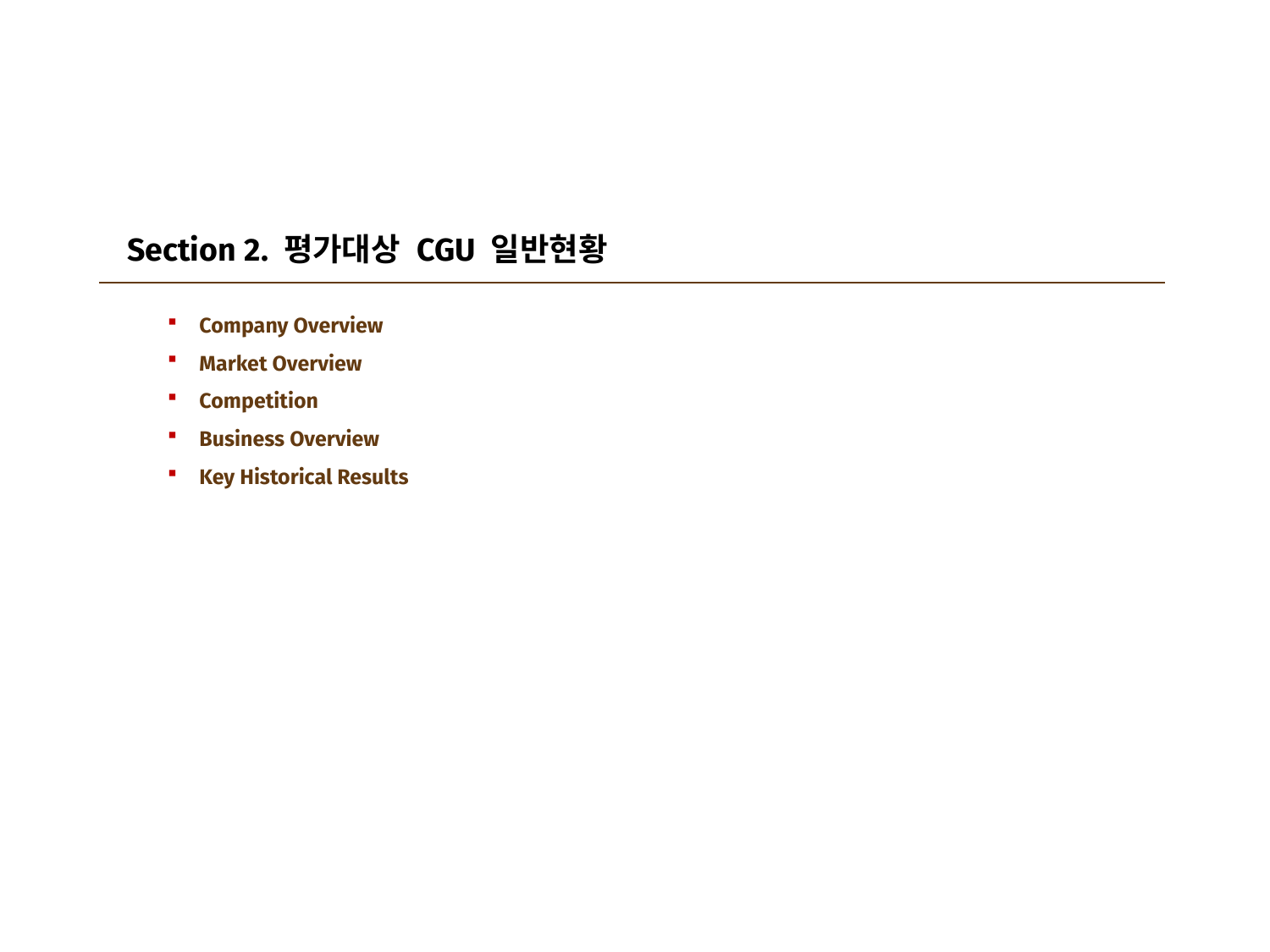

Section 2. 평가대상 CGU 일반현황
Company Overview
Market Overview
Competition
Business Overview
Key Historical Results